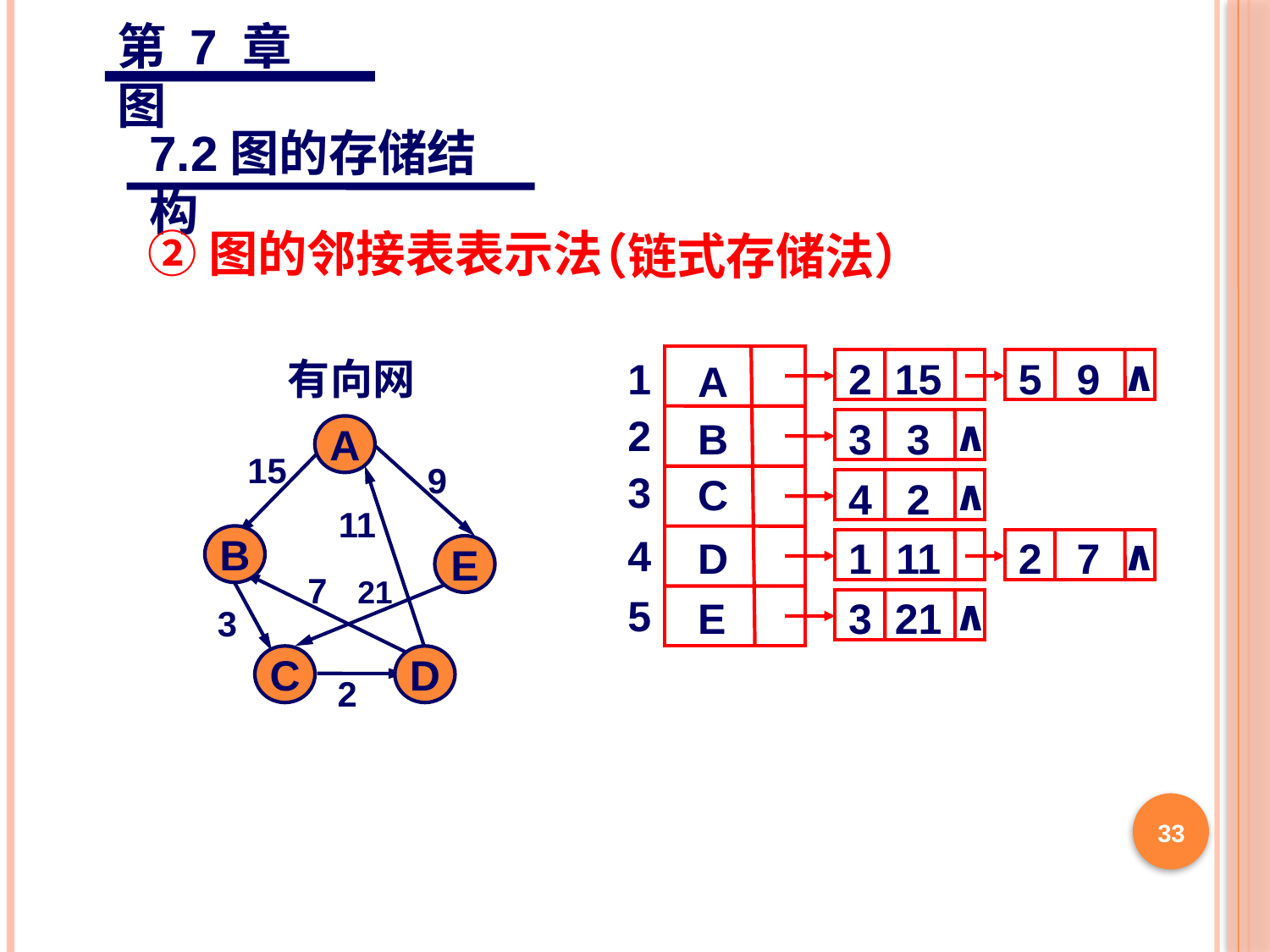

第 7 章  图

7.2图的存储结构

②图的邻接表表示法
（链式存储法）
∧
有向网
A

B
E

C
D

15
9
11
7
21
3
2
1
2
3
4
5

A

B
C

D

E
2
15

5
 9

∧
3
 3

∧
4
 2

∧
1
11

2
 7

∧
3
21

33